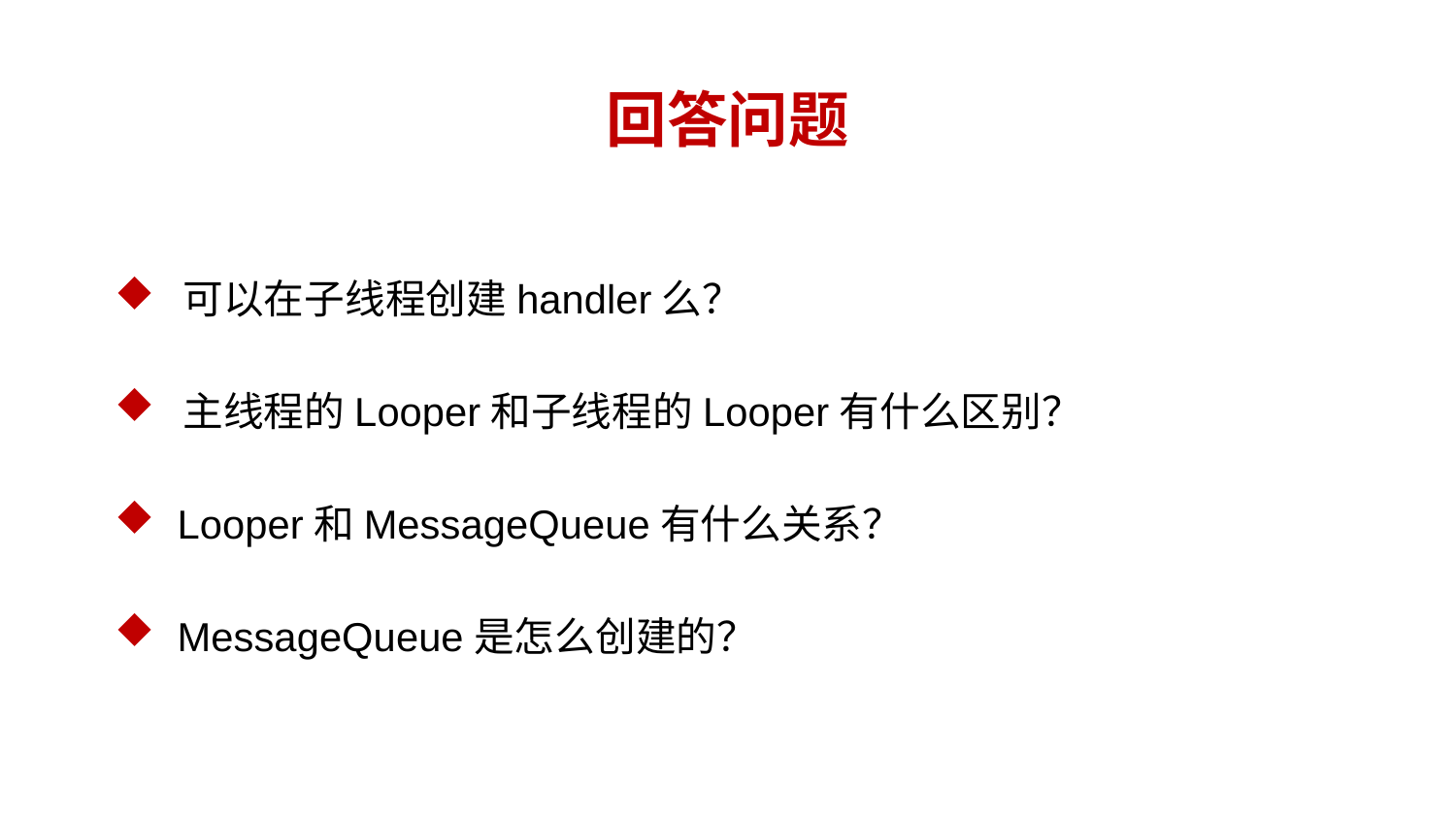

# 回答问题
  可以在子线程创建handler么？
  主线程的Looper和子线程的Looper有什么区别？
  Looper和MessageQueue有什么关系？
  MessageQueue是怎么创建的？